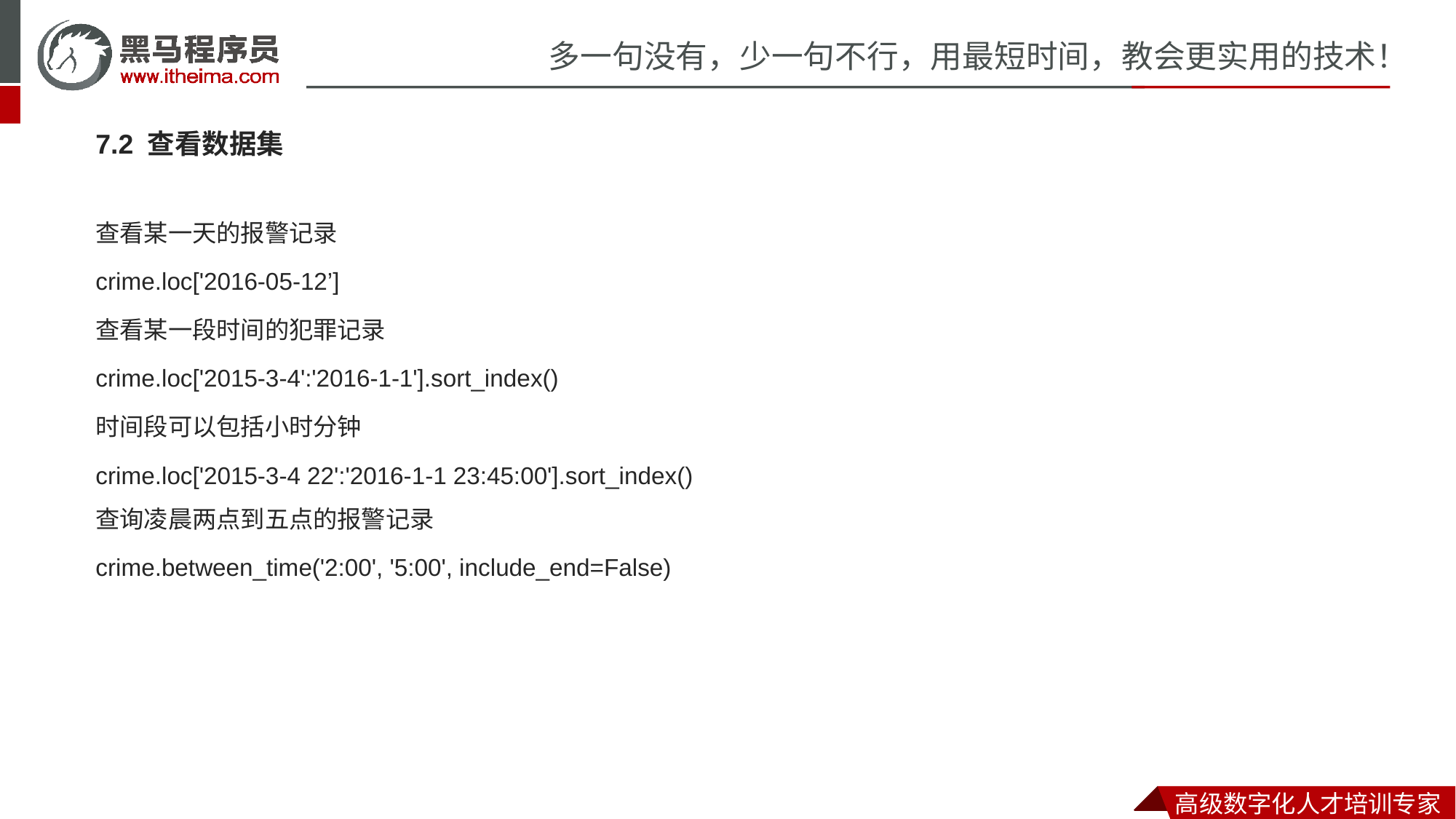

7.2 查看数据集
查看某一天的报警记录
crime.loc['2016-05-12’]
查看某一段时间的犯罪记录
crime.loc['2015-3-4':'2016-1-1'].sort_index()
时间段可以包括小时分钟
crime.loc['2015-3-4 22':'2016-1-1 23:45:00'].sort_index()
查询凌晨两点到五点的报警记录
crime.between_time('2:00', '5:00', include_end=False)